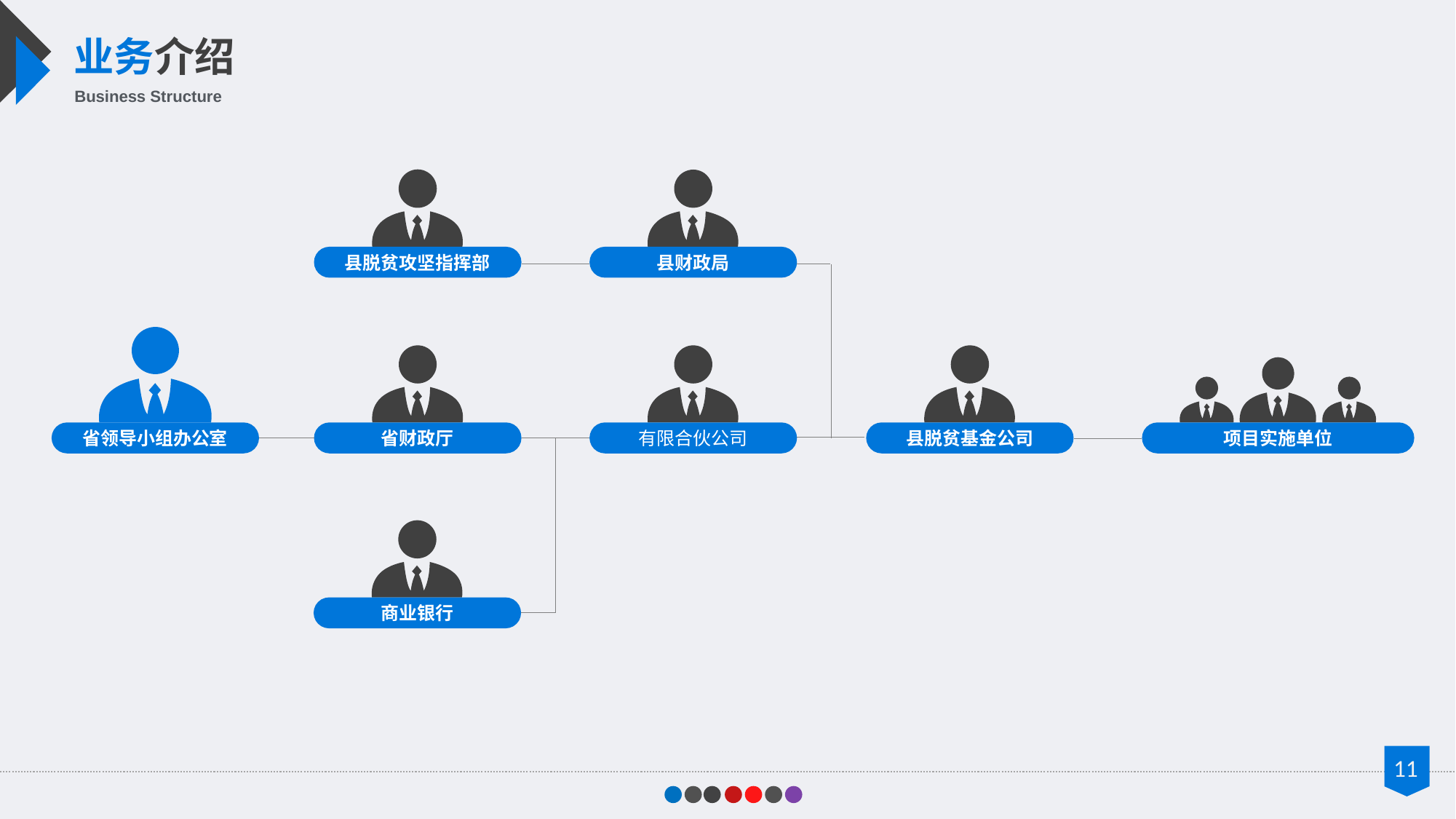

业务介绍

Business Structure

县脱贫攻坚指挥部
县财政局

省领导小组办公室
省财政厅
有限合伙公司
县脱贫基金公司
项目实施单位

商业银行

11